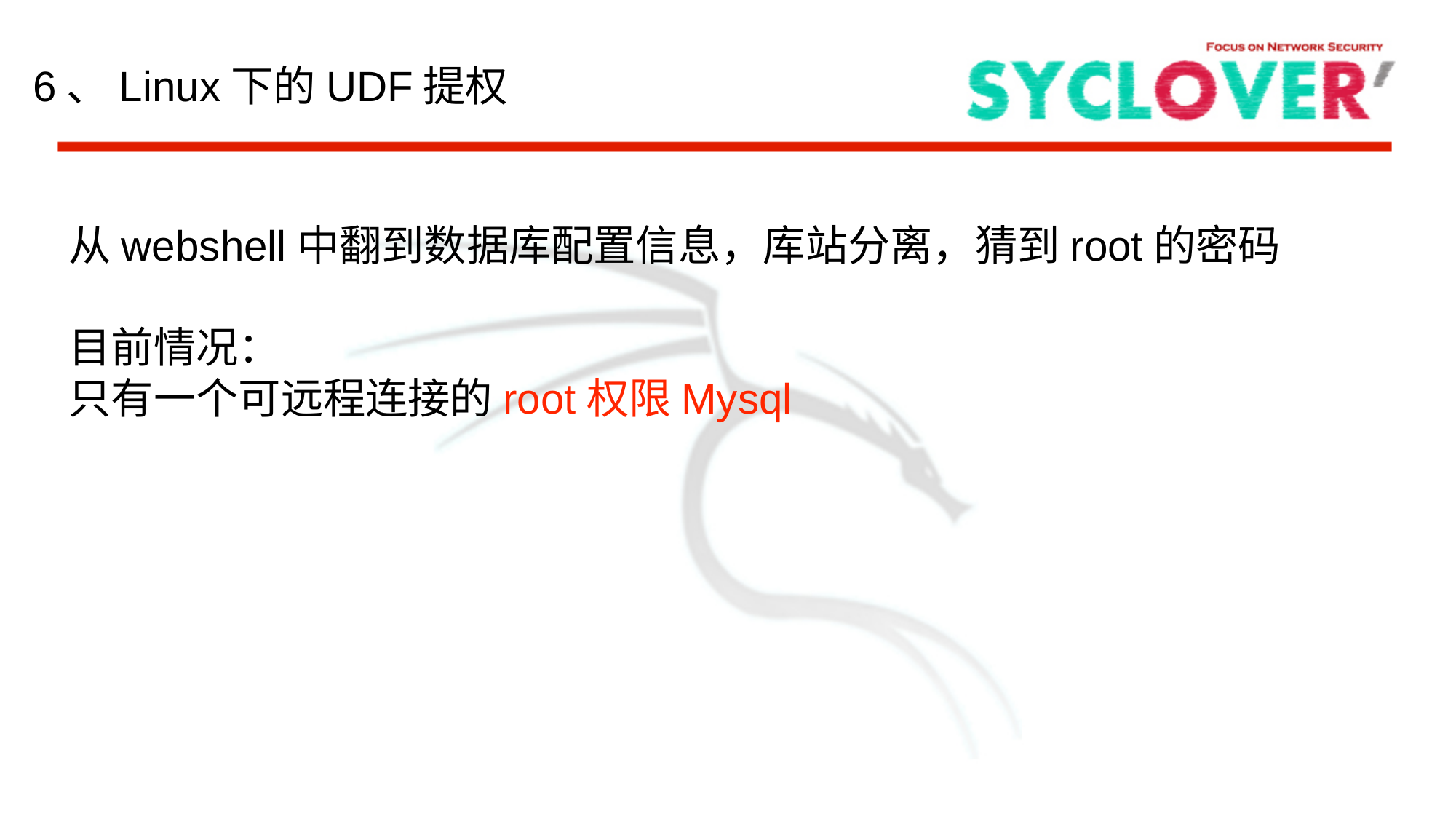

6、Linux下的UDF提权
从webshell中翻到数据库配置信息，库站分离，猜到root的密码

目前情况：
只有一个可远程连接的root权限Mysql